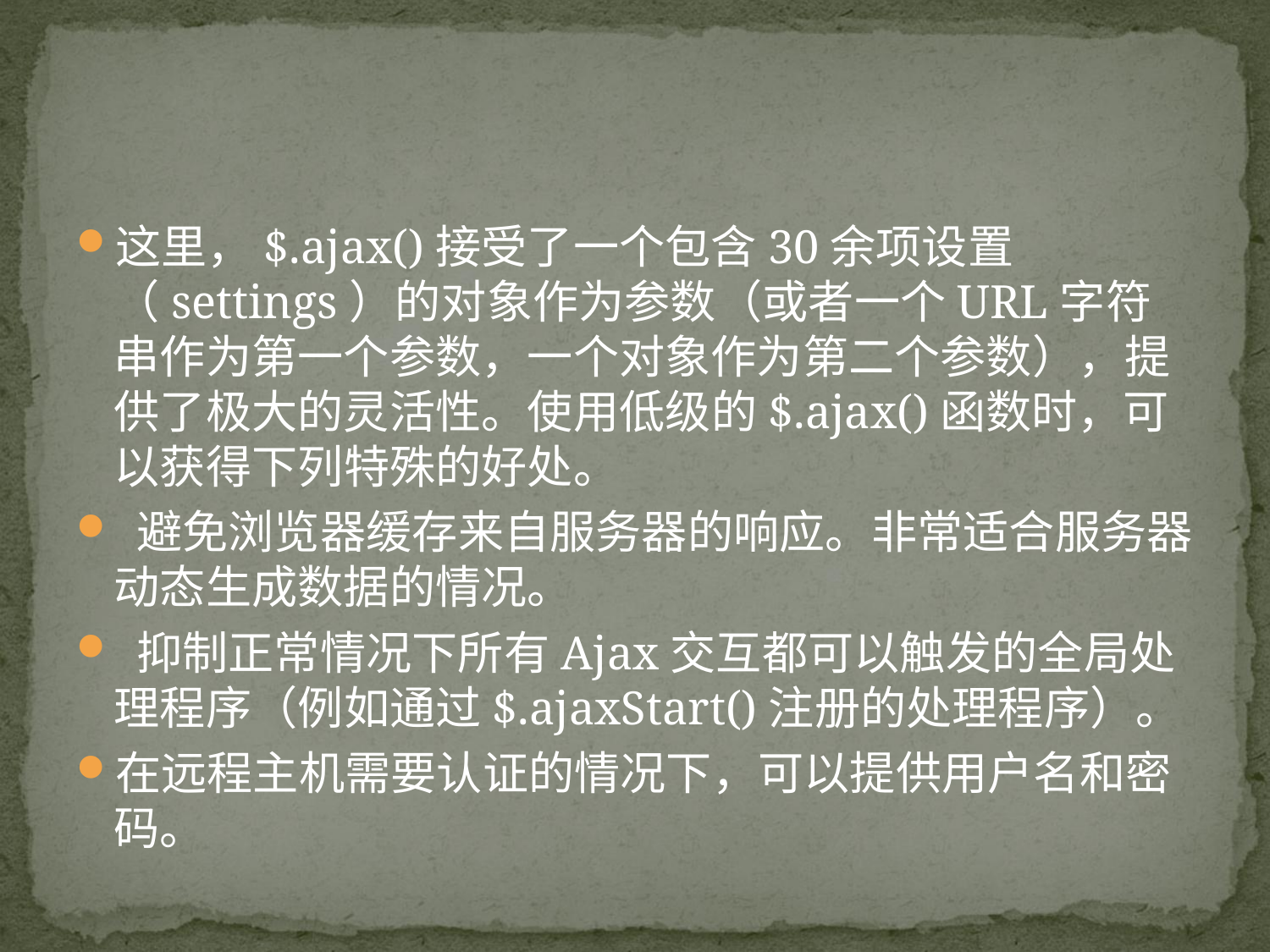

#
这里，$.ajax()接受了一个包含30余项设置（settings）的对象作为参数（或者一个URL字符串作为第一个参数，一个对象作为第二个参数），提供了极大的灵活性。使用低级的$.ajax()函数时，可以获得下列特殊的好处。
 避免浏览器缓存来自服务器的响应。非常适合服务器动态生成数据的情况。
 抑制正常情况下所有Ajax交互都可以触发的全局处理程序（例如通过$.ajaxStart()注册的处理程序）。
在远程主机需要认证的情况下，可以提供用户名和密码。